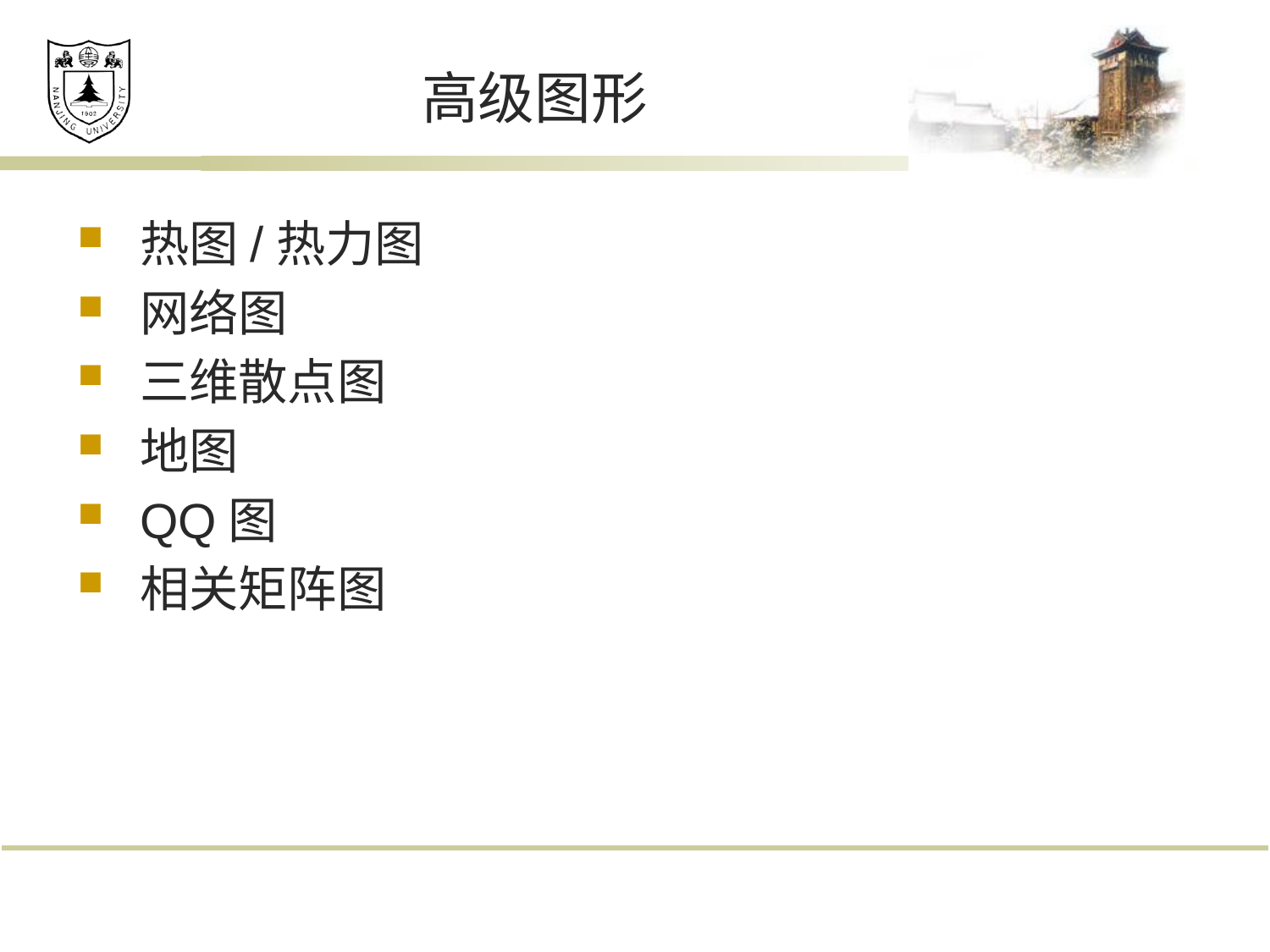

# 高级图形
热图/热力图
网络图
三维散点图
地图
QQ图
相关矩阵图